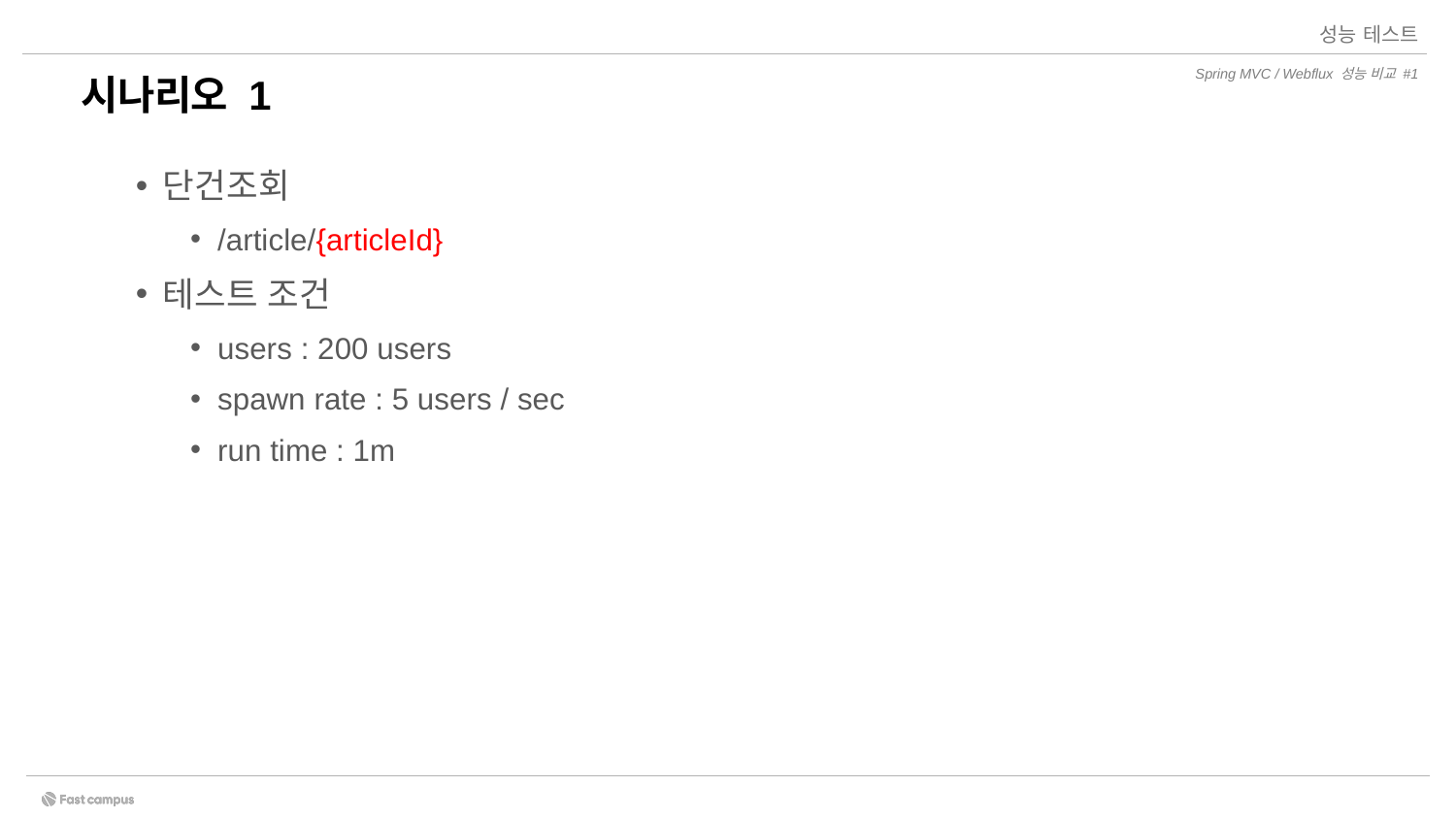

성능 테스트
Spring MVC / Webflux 성능 비교 #1
# 시나리오 1
단건조회
/article/{articleId}
테스트 조건
users : 200 users
spawn rate : 5 users / sec
run time : 1m